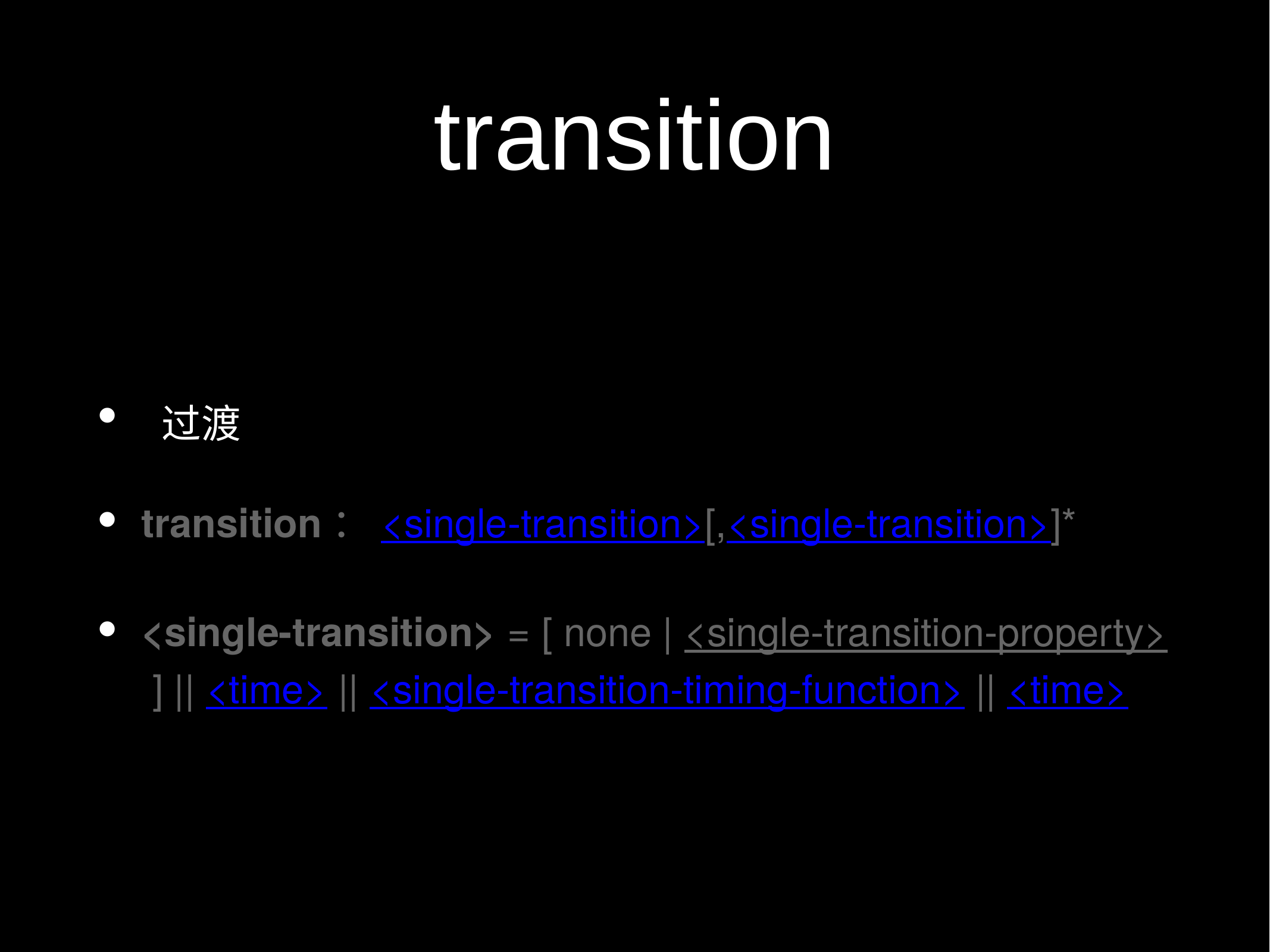

# transition
 过渡
transition：<single-transition>[,<single-transition>]*
<single-transition> = [ none | <single-transition-property> ] || <time> || <single-transition-timing-function> || <time>